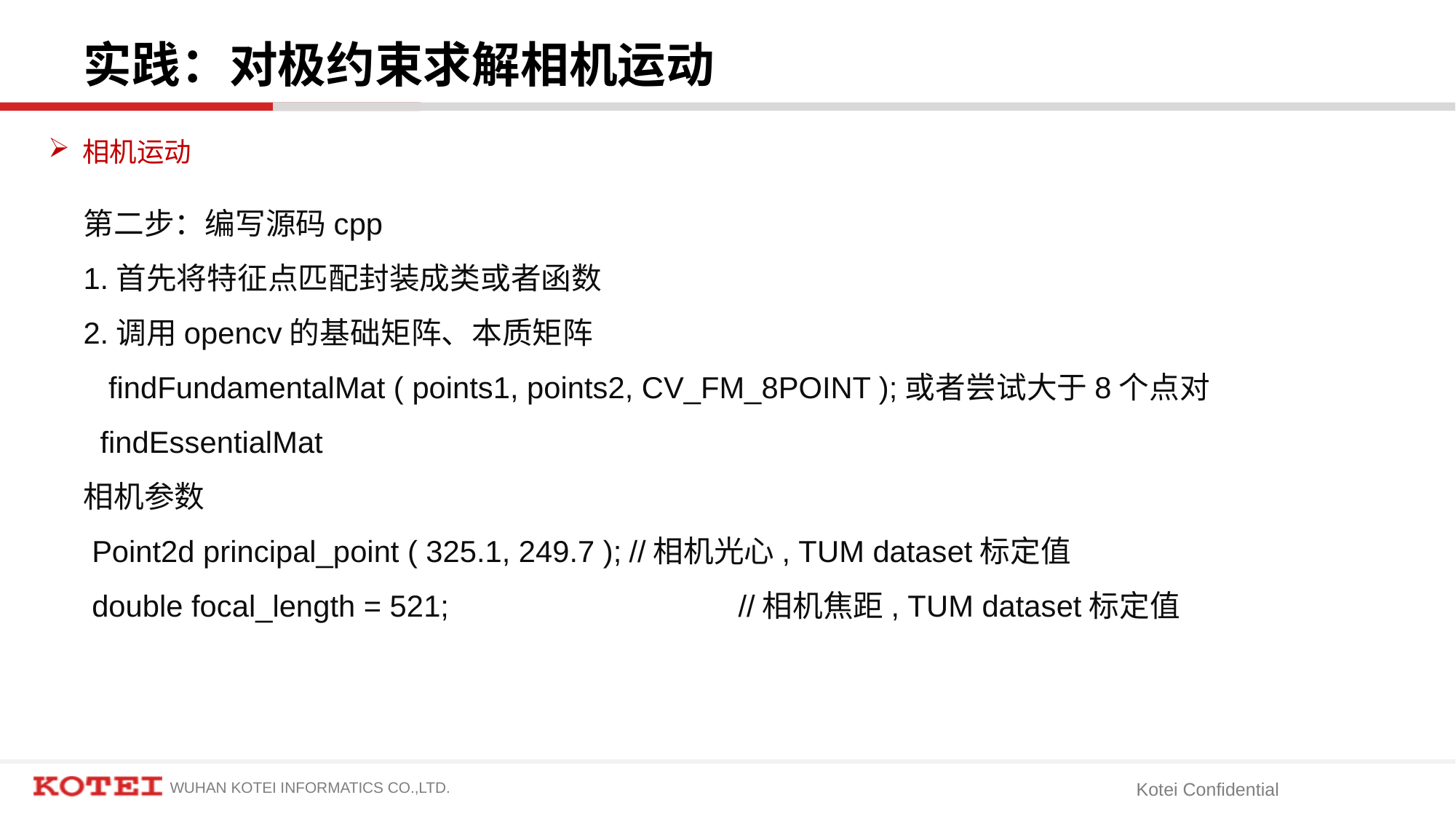

# 实践：对极约束求解相机运动
相机运动
第二步：编写源码cpp
1.首先将特征点匹配封装成类或者函数
2.调用opencv的基础矩阵、本质矩阵
   findFundamentalMat ( points1, points2, CV_FM_8POINT );或者尝试大于8个点对
  findEssentialMat
相机参数
 Point2d principal_point ( 325.1, 249.7 );	//相机光心, TUM dataset标定值
 double focal_length = 521;			//相机焦距, TUM dataset标定值